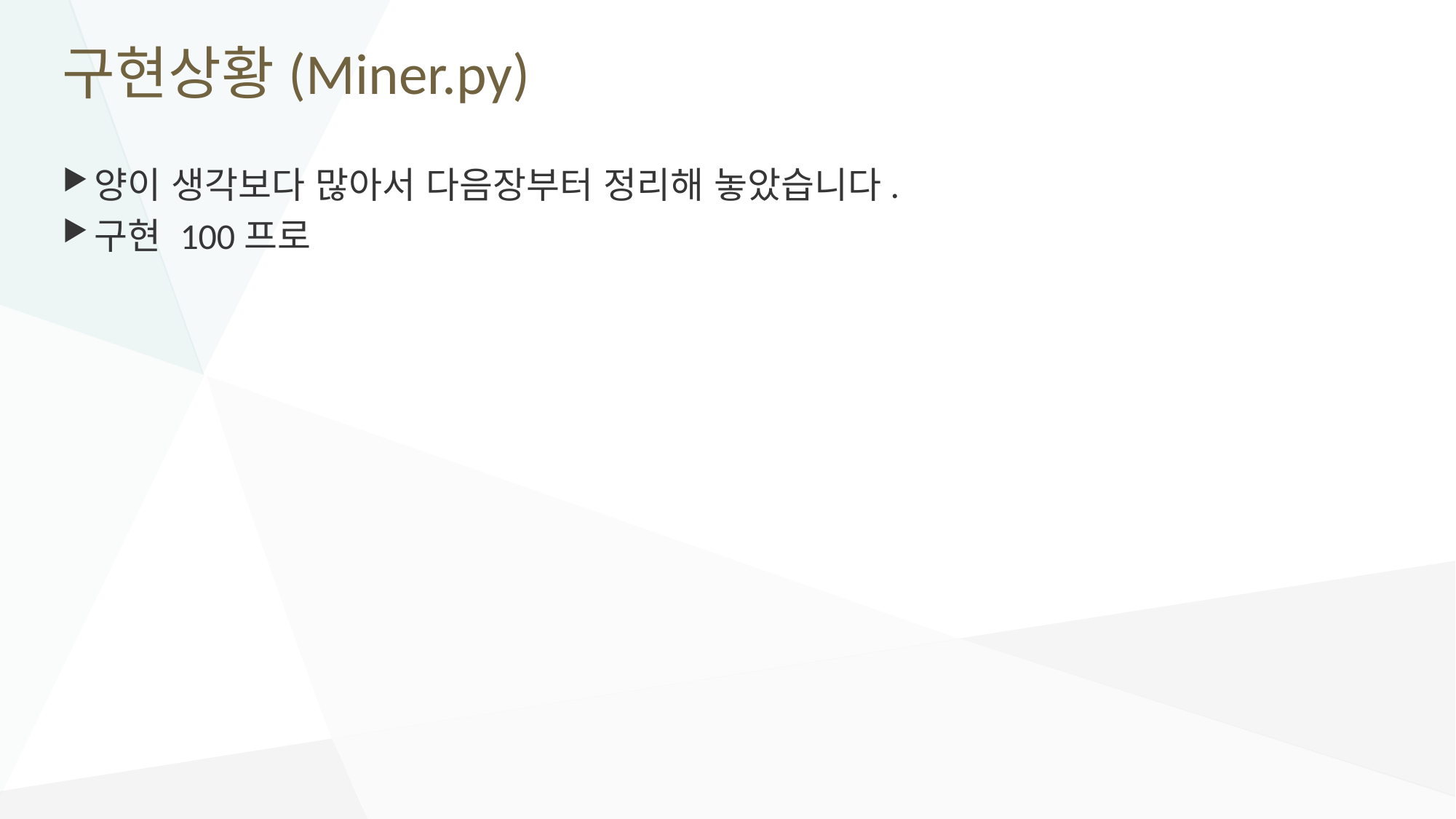

# 구현상황(Miner.py)
양이 생각보다 많아서 다음장부터 정리해 놓았습니다.
구현 100프로